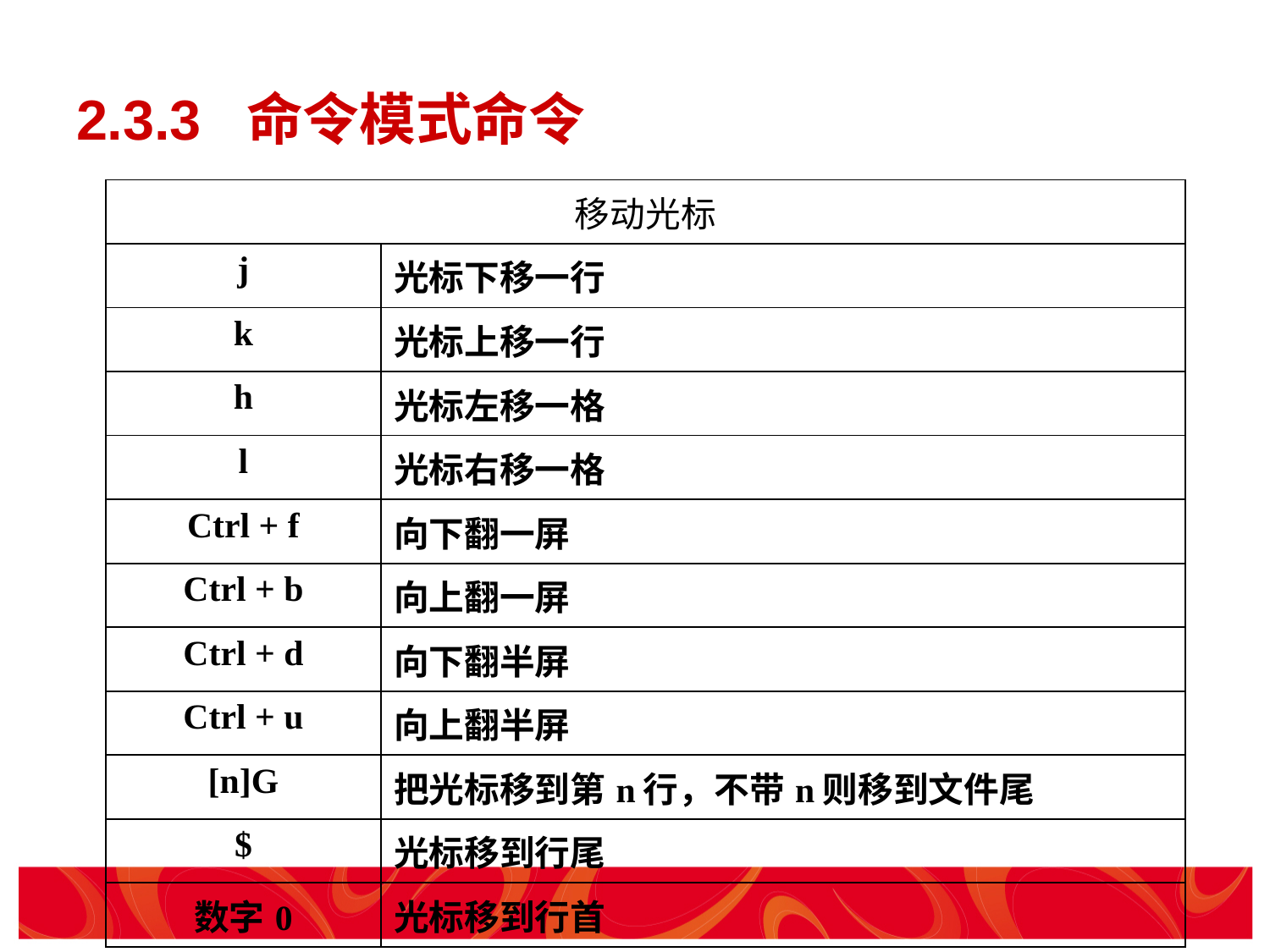

# 2.3.3  命令模式命令
| 移动光标 |  |
| --- | --- |
| j | 光标下移一行 |
| k | 光标上移一行 |
| h | 光标左移一格 |
| l | 光标右移一格 |
| Ctrl + f | 向下翻一屏 |
| Ctrl + b | 向上翻一屏 |
| Ctrl + d | 向下翻半屏 |
| Ctrl + u | 向上翻半屏 |
| [n]G | 把光标移到第n行，不带n则移到文件尾 |
| $ | 光标移到行尾 |
| 数字0 | 光标移到行首 |